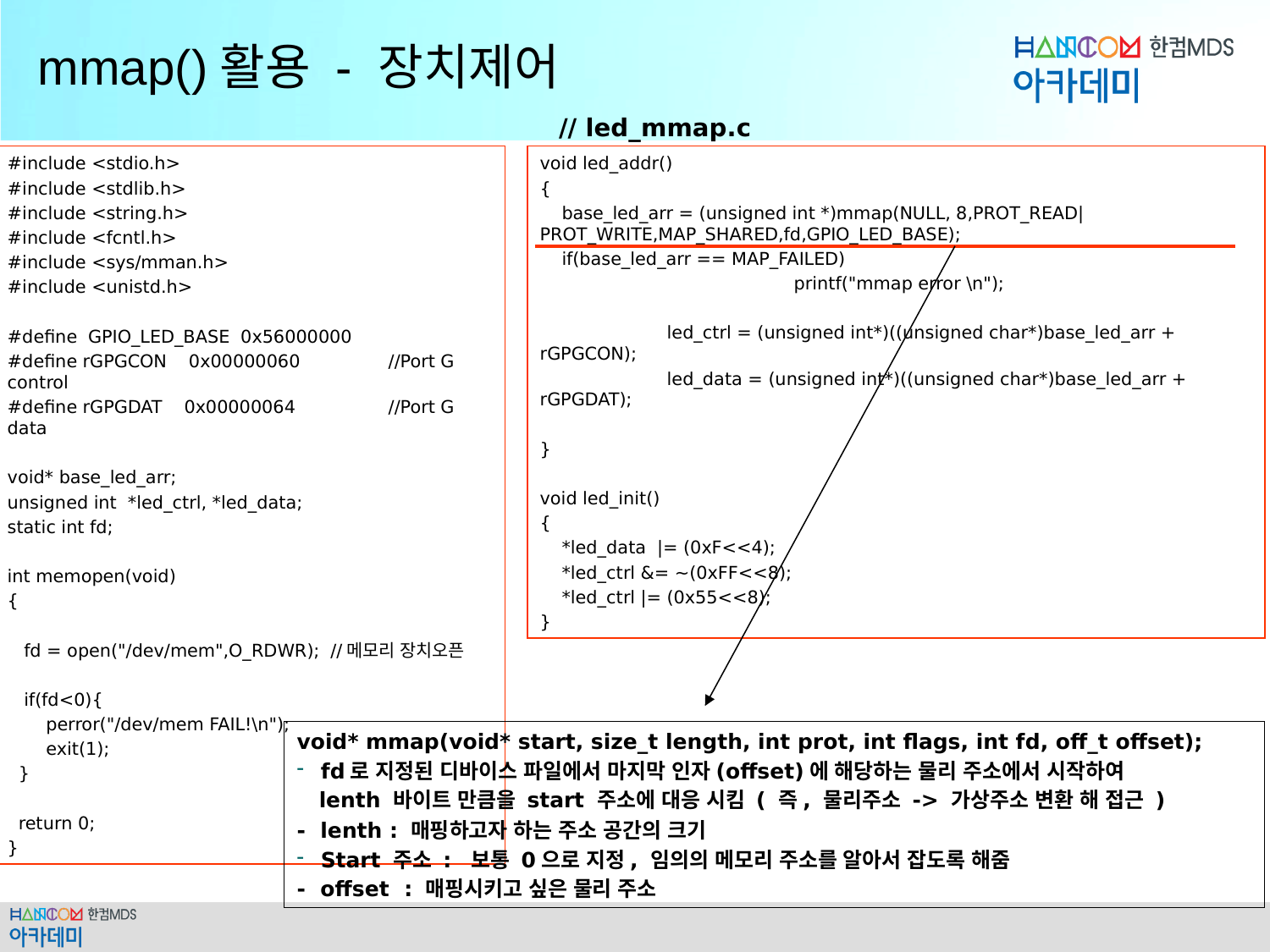

# mmap()활용 - 장치제어
// led_mmap.c
#include <stdio.h>
#include <stdlib.h>
#include <string.h>
#include <fcntl.h>
#include <sys/mman.h>
#include <unistd.h>

#define  GPIO_LED_BASE  0x56000000
#define rGPGCON    0x00000060	//Port G control
#define rGPGDAT    0x00000064	//Port G data

void* base_led_arr;
unsigned int  *led_ctrl, *led_data;
static int fd;

int memopen(void)
{

   fd = open("/dev/mem",O_RDWR);  //메모리 장치오픈

   if(fd<0){
       perror("/dev/mem FAIL!\n");
       exit(1);
  }

  return 0;
}
void led_addr()
{
    base_led_arr = (unsigned int *)mmap(NULL, 8,PROT_READ|PROT_WRITE,MAP_SHARED,fd,GPIO_LED_BASE);
    if(base_led_arr == MAP_FAILED)
    		printf("mmap error \n");

    	led_ctrl = (unsigned int*)((unsigned char*)base_led_arr + rGPGCON);
    	led_data = (unsigned int*)((unsigned char*)base_led_arr + rGPGDAT);

}

void led_init()
{
    *led_data  |= (0xF<<4);
    *led_ctrl &= ~(0xFF<<8);
    *led_ctrl |= (0x55<<8);
}
void* mmap(void* start, size_t length, int prot, int flags, int fd, off_t offset);
fd로 지정된 디바이스 파일에서 마지막 인자(offset)에 해당하는 물리 주소에서 시작하여
   lenth 바이트 만큼을 start 주소에 대응 시킴 ( 즉, 물리주소 -> 가상주소 변환 해 접근 )
-  lenth : 매핑하고자 하는 주소 공간의 크기
Start 주소 :  보통 0으로 지정, 임의의 메모리 주소를 알아서 잡도록 해줌
-  offset  : 매핑시키고 싶은 물리 주소